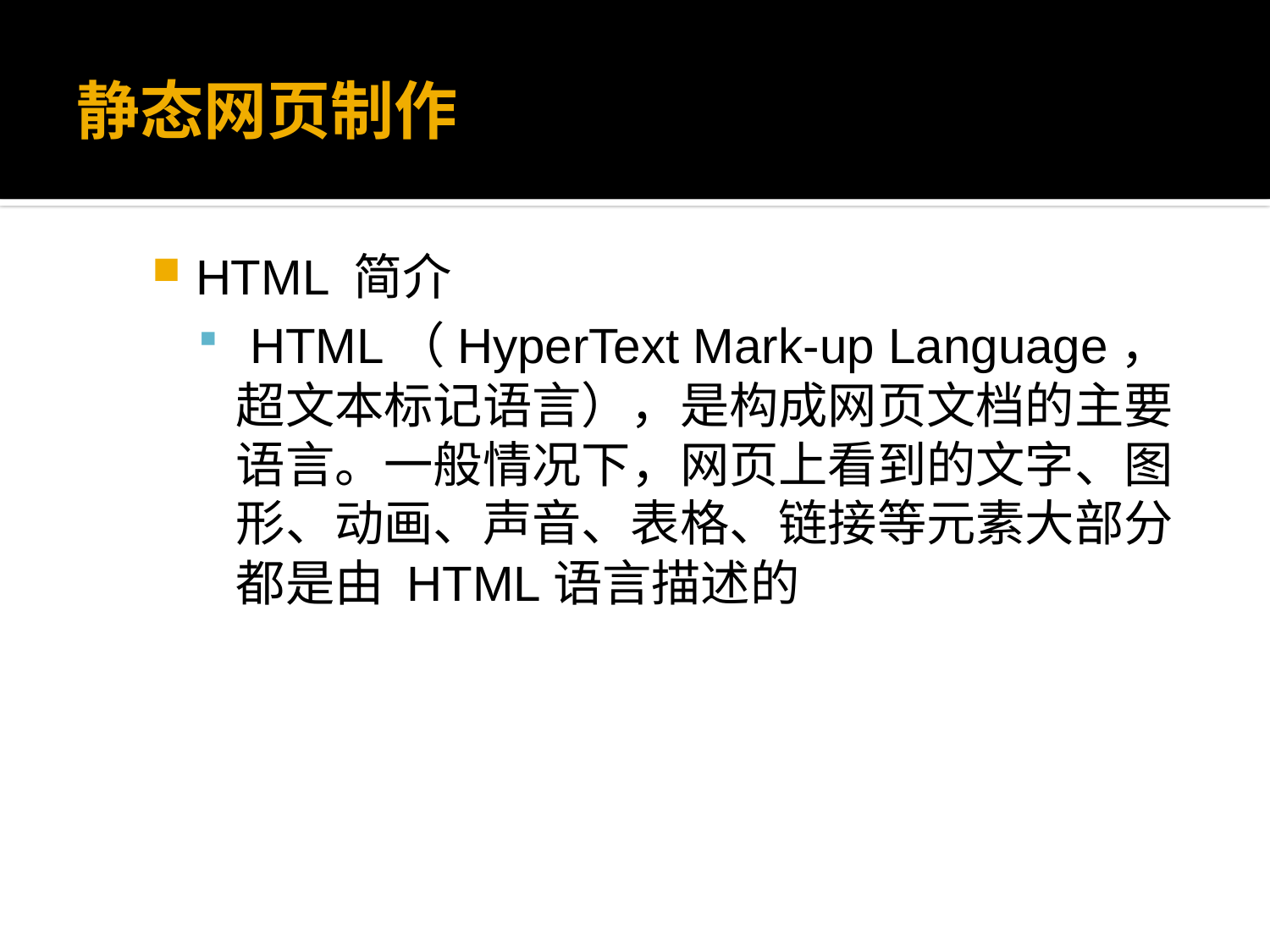

# 静态网页制作
HTML 简介
 HTML（HyperText Mark-up Language，超文本标记语言），是构成网页文档的主要语言。一般情况下，网页上看到的文字、图形、动画、声音、表格、链接等元素大部分都是由 HTML语言描述的